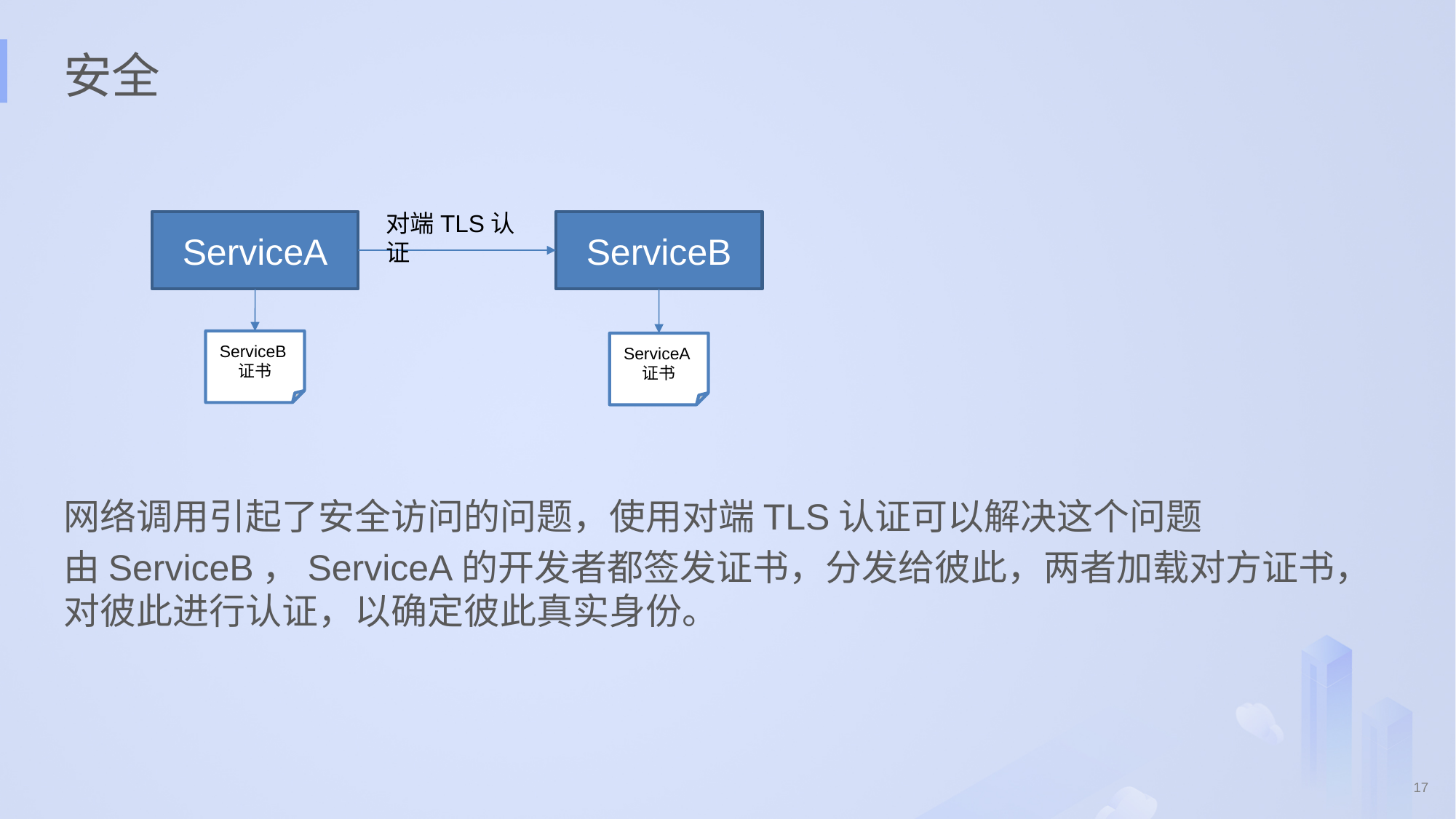

# 安全
对端TLS认证
ServiceA
ServiceB
ServiceB证书
ServiceA证书
网络调用引起了安全访问的问题，使用对端TLS认证可以解决这个问题
由ServiceB，ServiceA的开发者都签发证书，分发给彼此，两者加载对方证书，对彼此进行认证，以确定彼此真实身份。